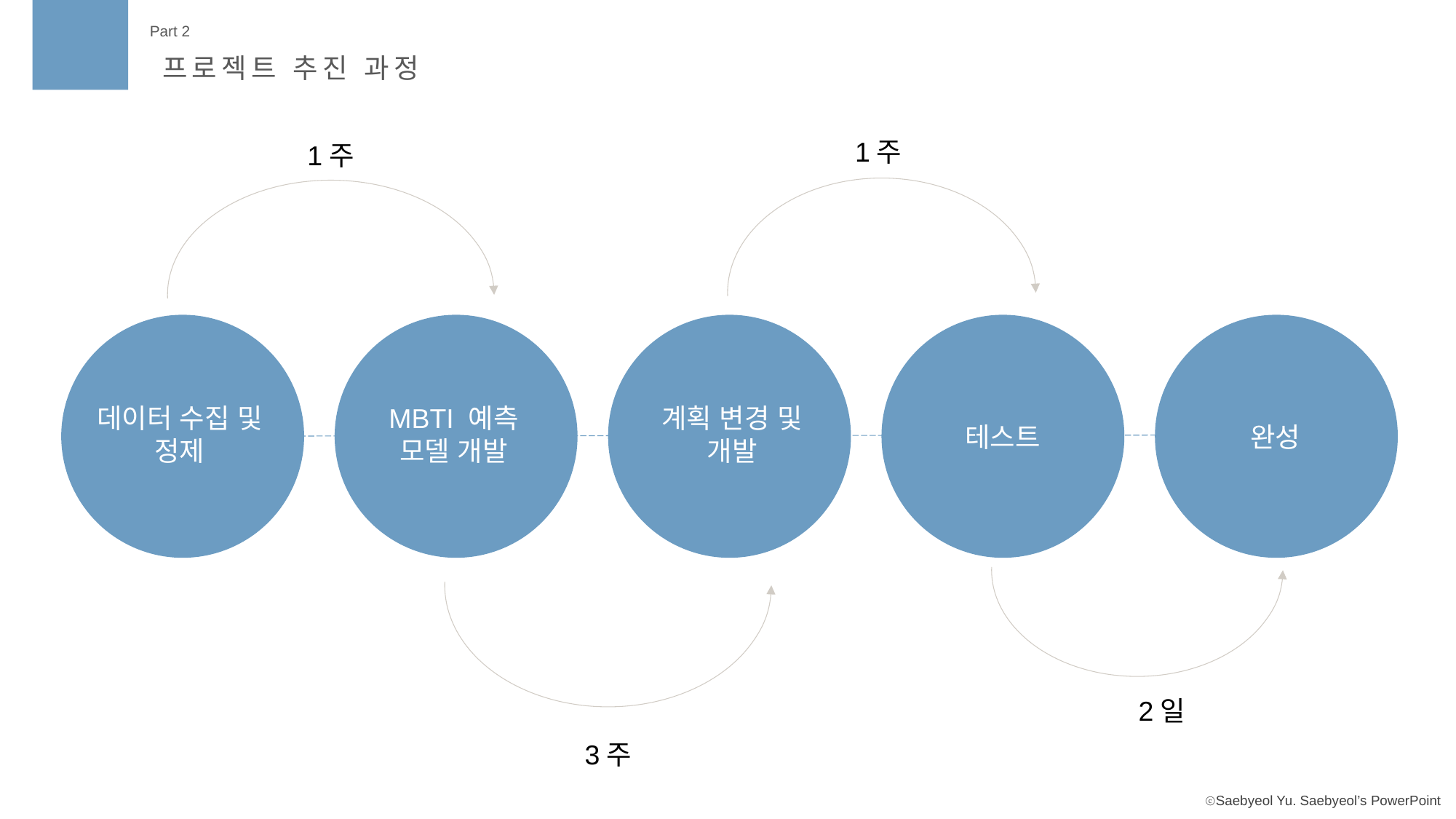

Part 2
프로젝트 추진 과정
1주
1주

데이터 수집 및 정제
MBTI 예측 모델 개발
계획 변경 및 개발
완성
테스트

2일
3주